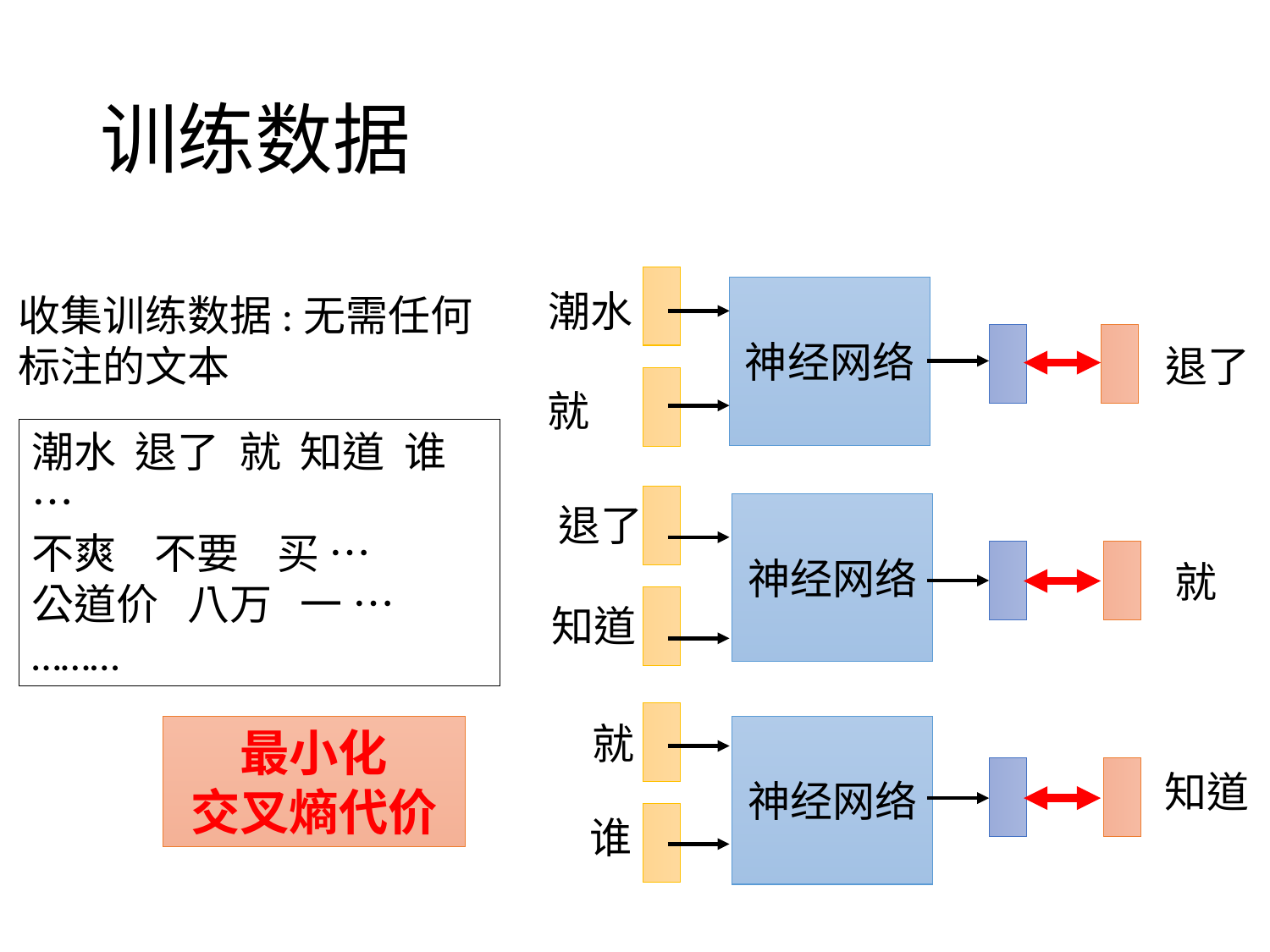

# 训练数据
神经网络
潮水
收集训练数据:无需任何标注的文本

退了

就

潮水  退了  就  知道  谁 …
不爽    不要    买 …
公道价   八万   一 …
………
退了
神经网络

就

知道

就
最小化
交叉熵代价
神经网络

知道

谁